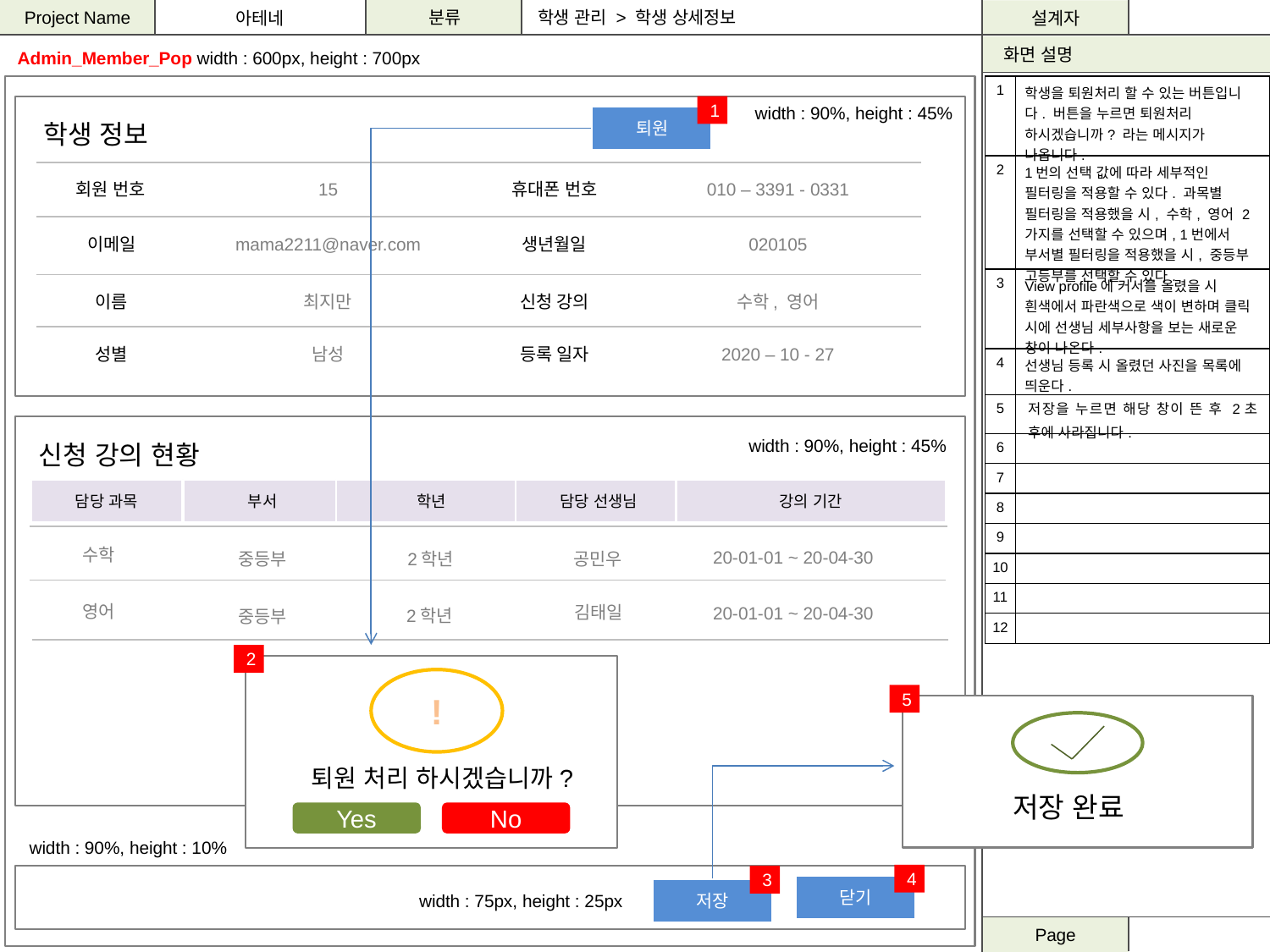

학생 관리 > 학생 상세정보
Admin_Member_Pop width : 600px, height : 700px

| 1 | 학생을 퇴원처리 할 수 있는 버튼입니다. 버튼을 누르면 퇴원처리 하시겠습니까? 라는 메시지가 나옵니다. |
| --- | --- |
| 2 | 1번의 선택 값에 따라 세부적인 필터링을 적용할 수 있다. 과목별 필터링을 적용했을 시, 수학, 영어 2가지를 선택할 수 있으며, 1번에서 부서별 필터링을 적용했을 시, 중등부 고등부를 선택할 수 있다. |
| 3 | View profile에 커서를 올렸을 시 흰색에서 파란색으로 색이 변하며 클릭 시에 선생님 세부사항을 보는 새로운 창이 나온다. |
| 4 | 선생님 등록 시 올렸던 사진을 목록에 띄운다. |
| 5 | 저장을 누르면 해당 창이 뜬 후 2초 후에 사라집니다. |
| 6 |  |
| 7 |  |
| 8 |  |
| 9 |  |
| 10 |  |
| 11 |  |
| 12 |  |

width : 90%, height : 45%
1
퇴원
학생 정보
회원 번호
15
휴대폰 번호
010 – 3391 - 0331
이메일
mama2211@naver.com
생년월일
020105
이름
최지만
신청 강의
수학, 영어
성별
남성
등록 일자
2020 – 10 - 27

width : 90%, height : 45%
신청 강의 현황
담당 과목
부서
학년
담당 선생님
강의 기간
20-01-01 ~ 20-04-30
중등부
2학년
공민우
수학
김태일
20-01-01 ~ 20-04-30
2학년
영어
중등부
2

!
5

퇴원 처리 하시겠습니까?
저장 완료
No
Yes
width : 90%, height : 10%
4

3
닫기
저장
width : 75px, height : 25px